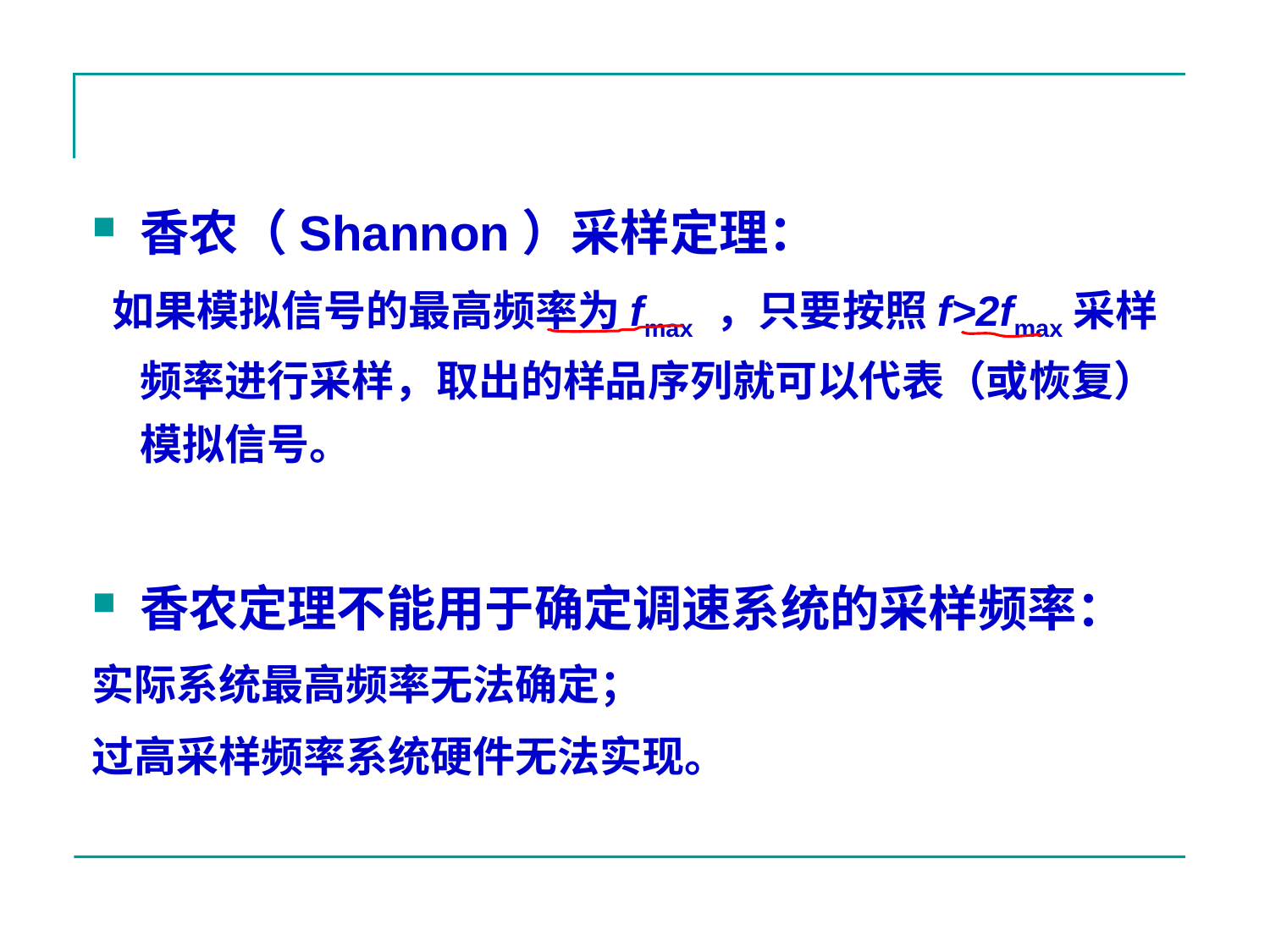

香农（Shannon）采样定理：
 如果模拟信号的最高频率为fmax ，只要按照f>2fmax采样频率进行采样，取出的样品序列就可以代表（或恢复）模拟信号。

香农定理不能用于确定调速系统的采样频率：
实际系统最高频率无法确定；
过高采样频率系统硬件无法实现。